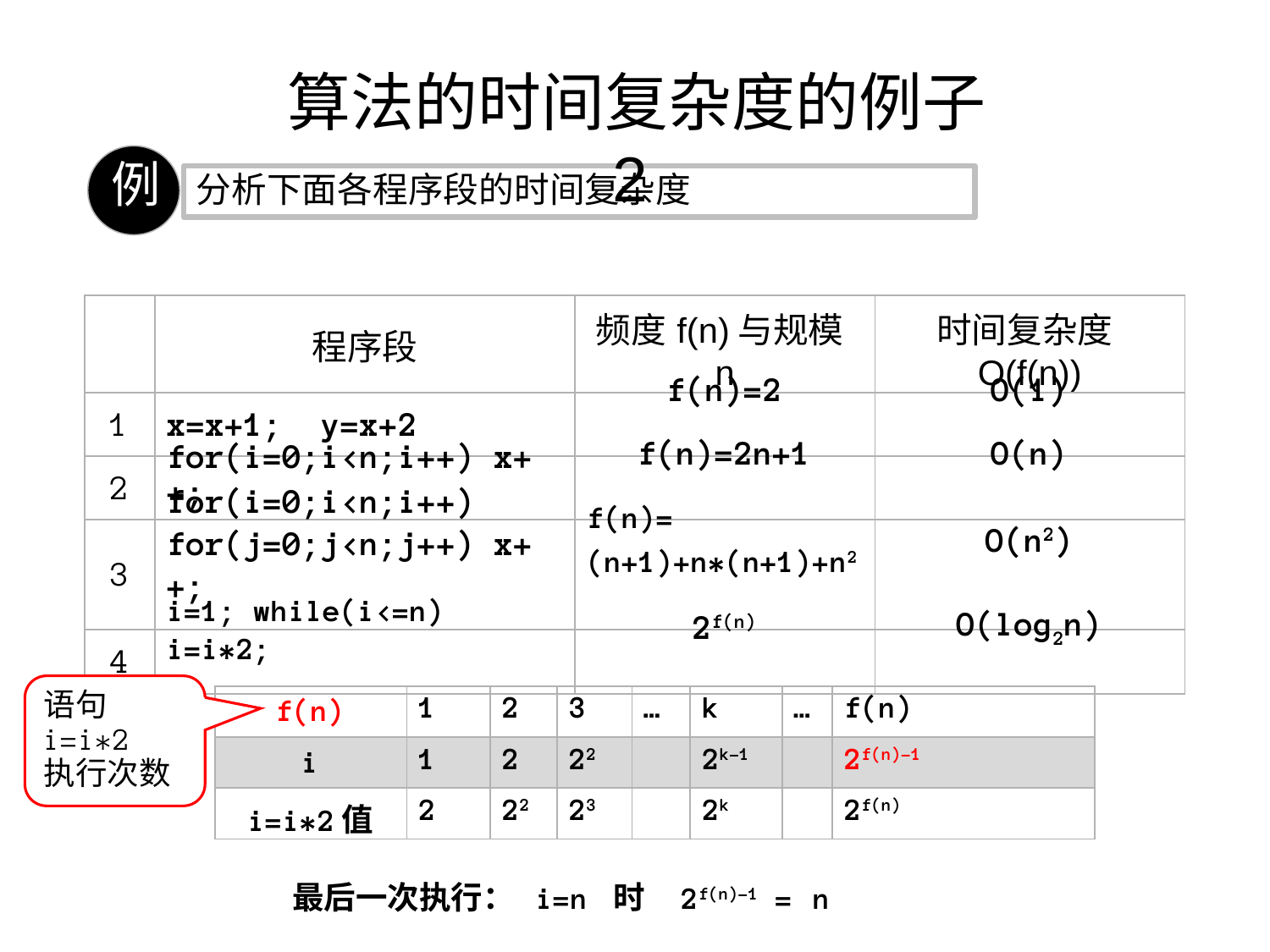

算法的时间复杂度的例子2

例
分析下面各程序段的时间复杂度
|  | 程序段 | 频度f(n)与规模n | 时间复杂度O(f(n)) |
| --- | --- | --- | --- |
| 1 | x=x+1; y=x+2 |  |  |
| 2 |  |  |  |
| 3 |  |  |  |
| 4 |  |  |  |
f(n)=2
O(1)
f(n)=2n+1
O(n)
| for(i=0;i<n;i++) x++; |
| --- |
f(n)=
(n+1)+n*(n+1)+n2
O(n2)
for(i=0;i<n;i++)  for(j=0;j<n;j++) x++;
2f(n)
O(log2n)
i=1; while(i<=n) i=i*2;
语句i=i*2
执行次数
| f(n) | 1 | 2 | 3 | … | k | … | f(n) |
| --- | --- | --- | --- | --- | --- | --- | --- |
| i | 1 | 2 | 22 |  | 2k-1 |  | 2f(n)-1 |
| i=i\*2值 | 2 | 22 | 23 |  | 2k |  | 2f(n) |
最后一次执行：  i=n 时    2f(n)-1 =  n
81